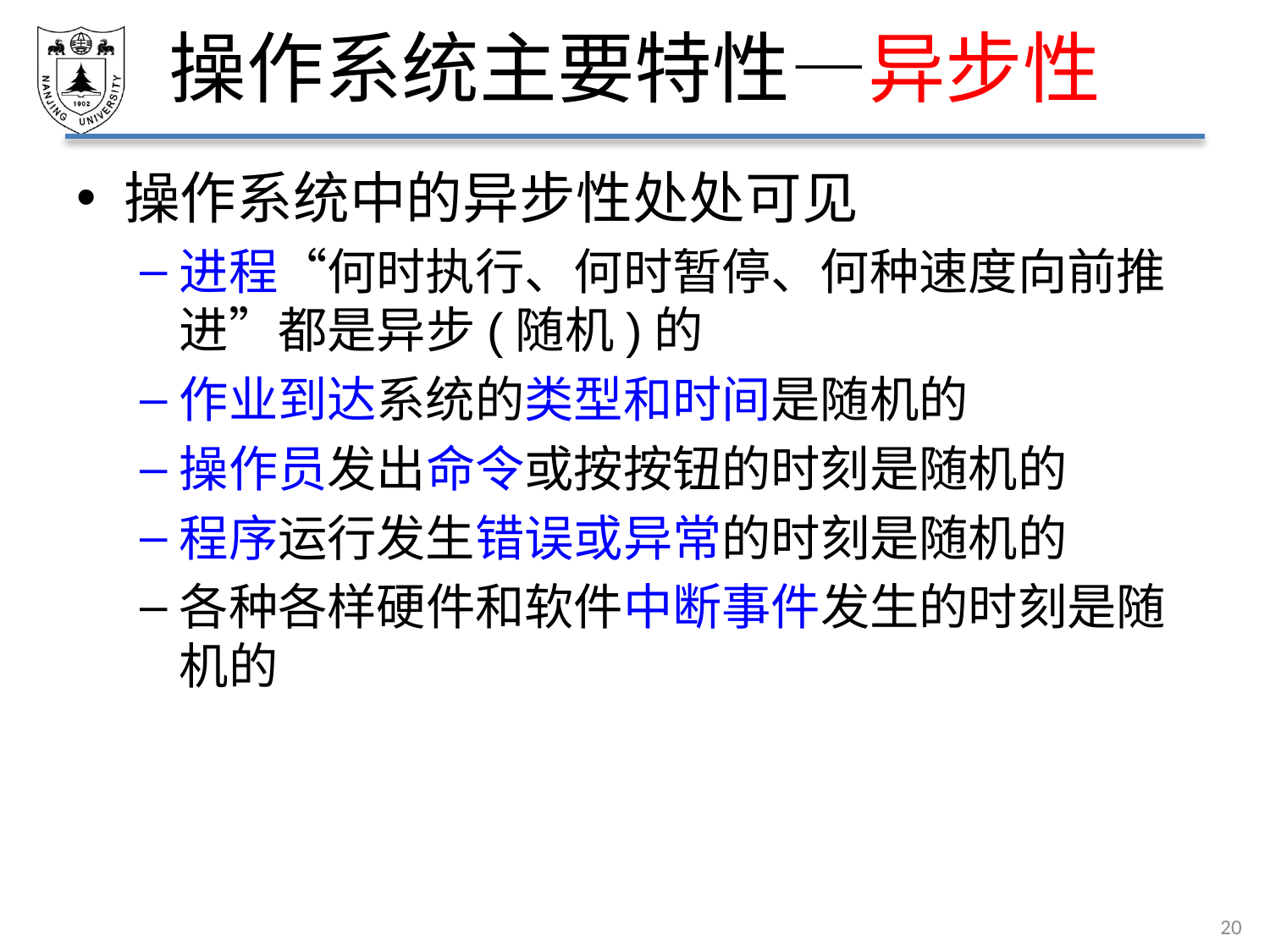

# 操作系统主要特性—异步性
操作系统中的异步性处处可见
进程“何时执行、何时暂停、何种速度向前推进”都是异步(随机)的
作业到达系统的类型和时间是随机的
操作员发出命令或按按钮的时刻是随机的
程序运行发生错误或异常的时刻是随机的
各种各样硬件和软件中断事件发生的时刻是随机的

20